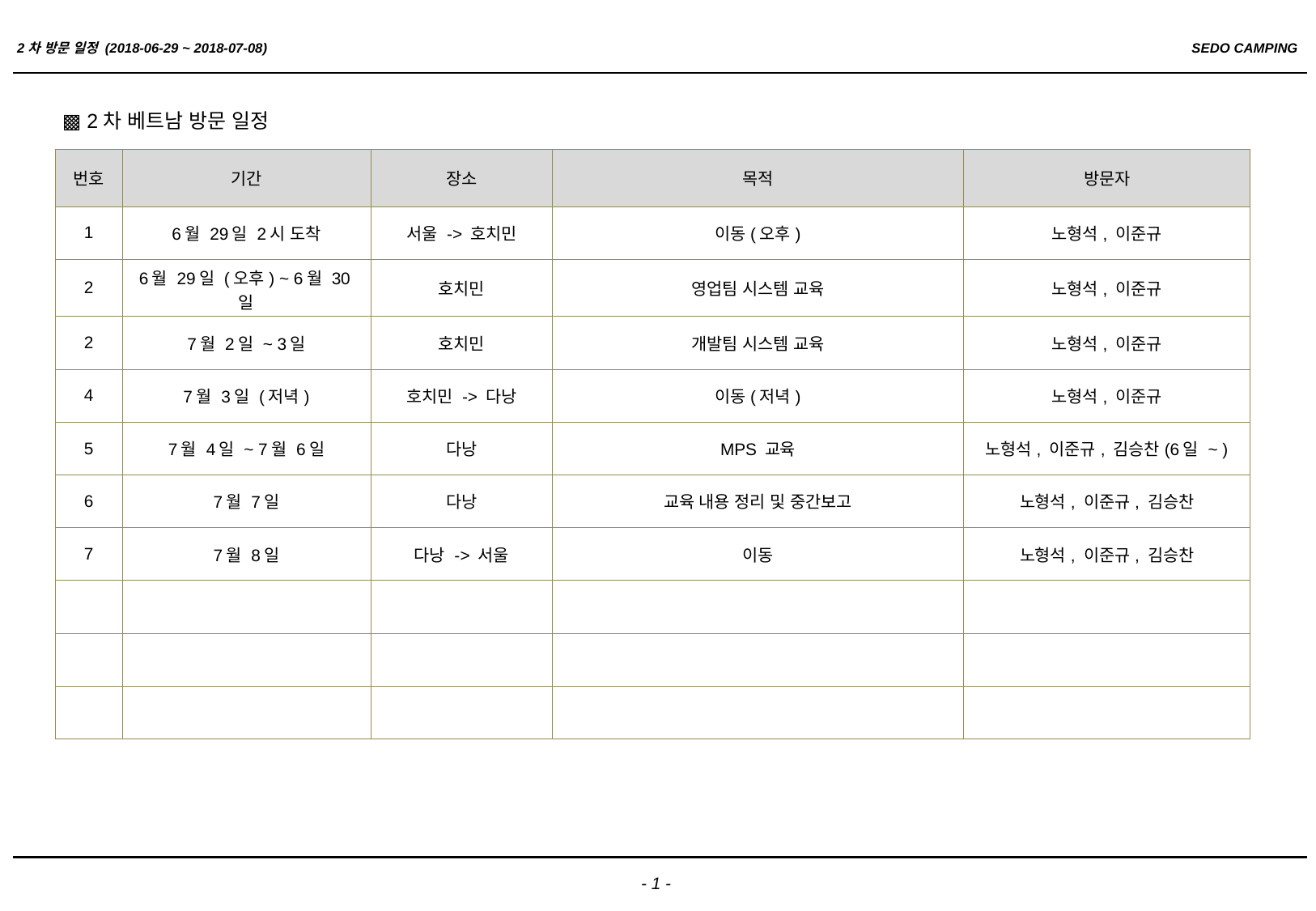

▩ 2차 베트남 방문 일정
| 번호 | 기간 | 장소 | 목적 | 방문자 |
| --- | --- | --- | --- | --- |
| 1 | 6월 29일 2시 도착 | 서울 -> 호치민 | 이동(오후) | 노형석, 이준규 |
| 2 | 6월 29일 (오후) ~ 6월 30일 | 호치민 | 영업팀 시스템 교육 | 노형석, 이준규 |
| 2 | 7월 2일 ~ 3일 | 호치민 | 개발팀 시스템 교육 | 노형석, 이준규 |
| 4 | 7월 3일 (저녁) | 호치민 -> 다낭 | 이동(저녁) | 노형석, 이준규 |
| 5 | 7월 4일 ~ 7월 6일 | 다낭 | MPS 교육 | 노형석, 이준규, 김승찬(6일 ~ ) |
| 6 | 7월 7일 | 다낭 | 교육 내용 정리 및 중간보고 | 노형석, 이준규, 김승찬 |
| 7 | 7월 8일 | 다낭 -> 서울 | 이동 | 노형석, 이준규, 김승찬 |
|  |  |  |  |  |
|  |  |  |  |  |
|  |  |  |  |  |